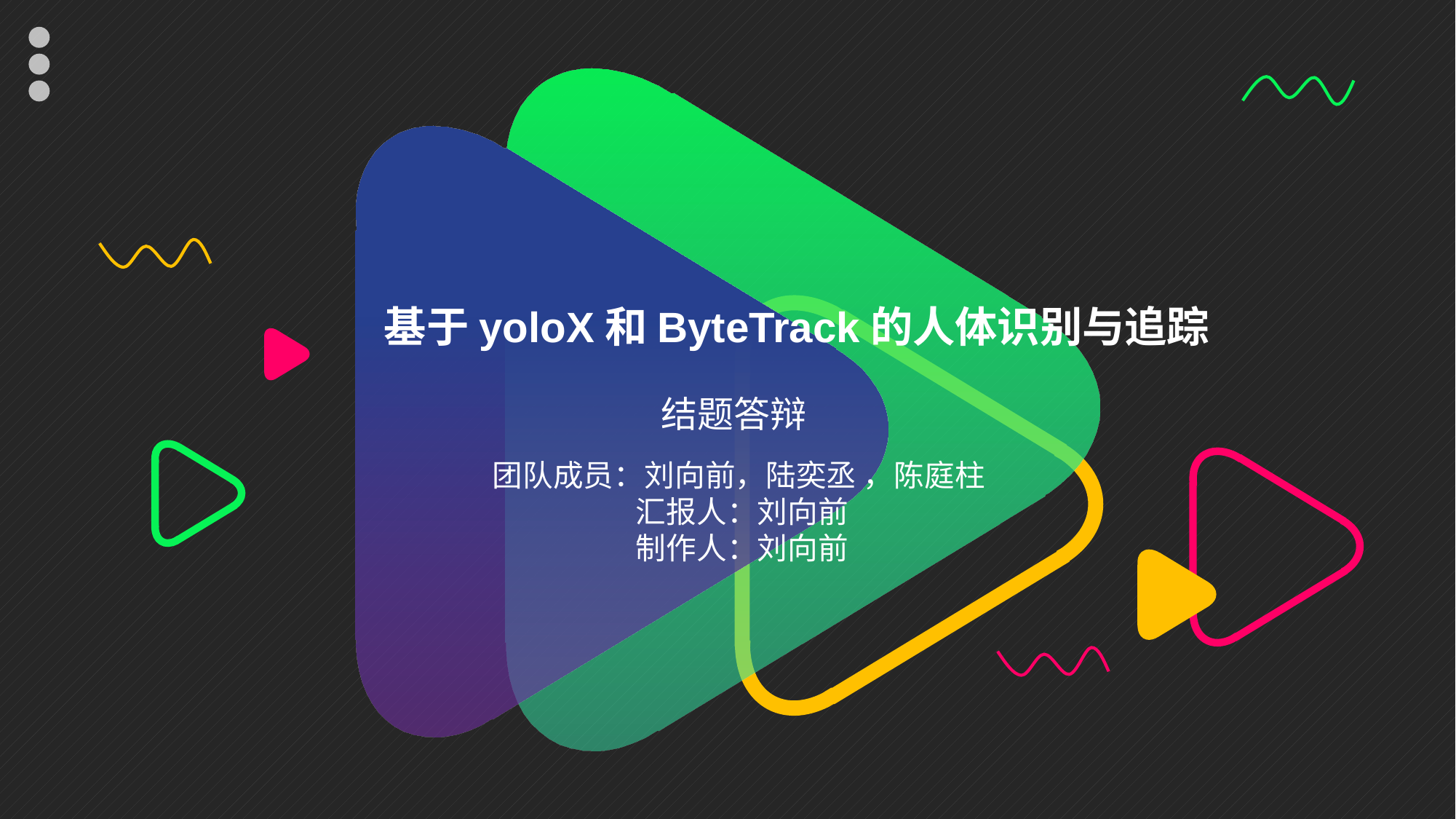

基于yoloX和ByteTrack的人体识别与追踪

结题答辩
团队成员：刘向前，陆奕丞 ，陈庭柱
汇报人：刘向前
制作人：刘向前